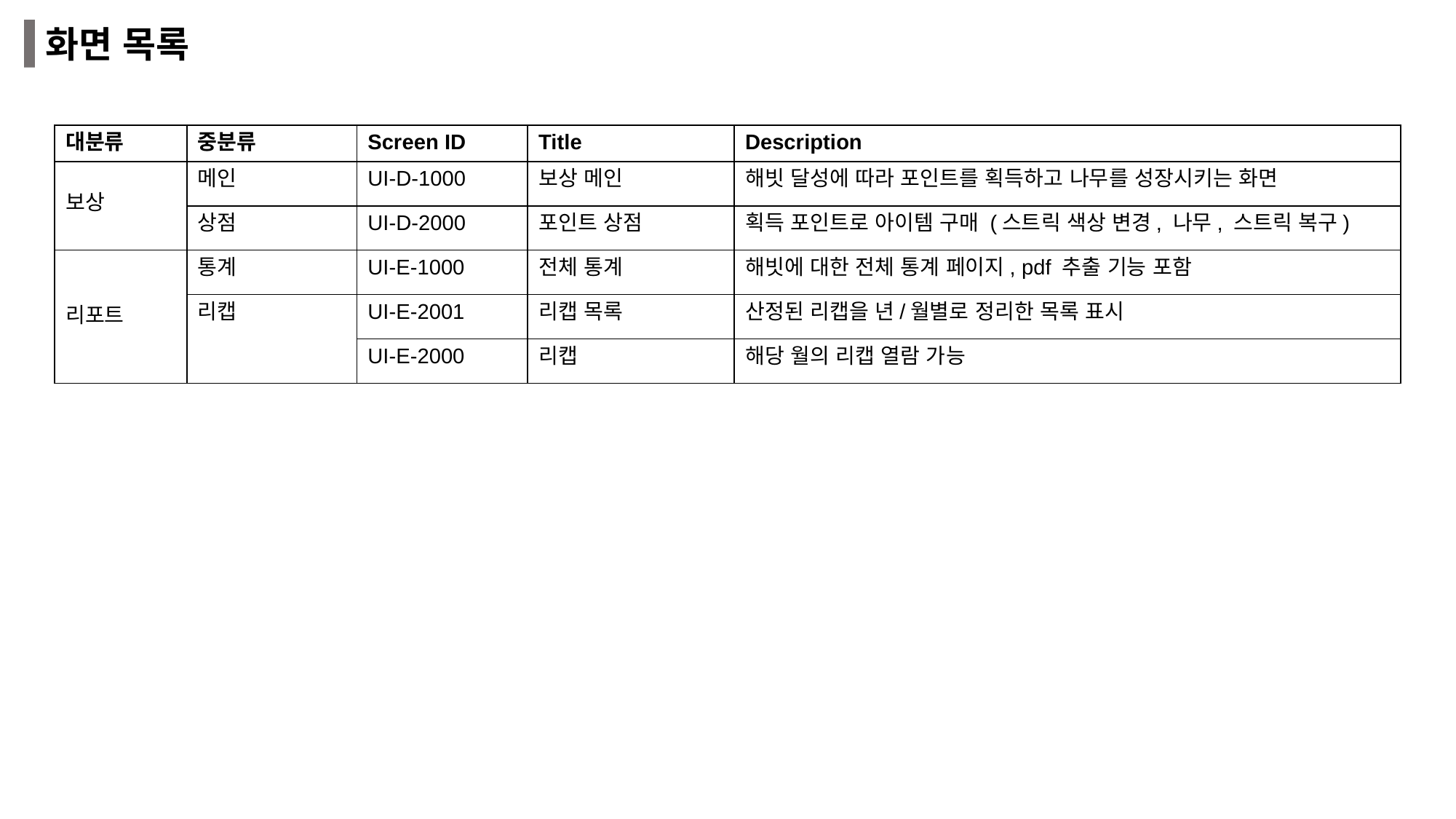

화면 목록

| 대분류 | 중분류 | Screen ID | Title | Description |
| --- | --- | --- | --- | --- |
| 보상 | 메인 | UI-D-1000 | 보상 메인 | 해빗 달성에 따라 포인트를 획득하고 나무를 성장시키는 화면 |
|  | 상점 | UI-D-2000 | 포인트 상점 | 획득 포인트로 아이템 구매 (스트릭 색상 변경, 나무, 스트릭 복구) |
| 리포트 | 통계 | UI-E-1000 | 전체 통계 | 해빗에 대한 전체 통계 페이지, pdf 추출 기능 포함 |
|  | 리캡 | UI-E-2001 | 리캡 목록 | 산정된 리캡을 년/월별로 정리한 목록 표시 |
|  |  | UI-E-2000 | 리캡 | 해당 월의 리캡 열람 가능 |